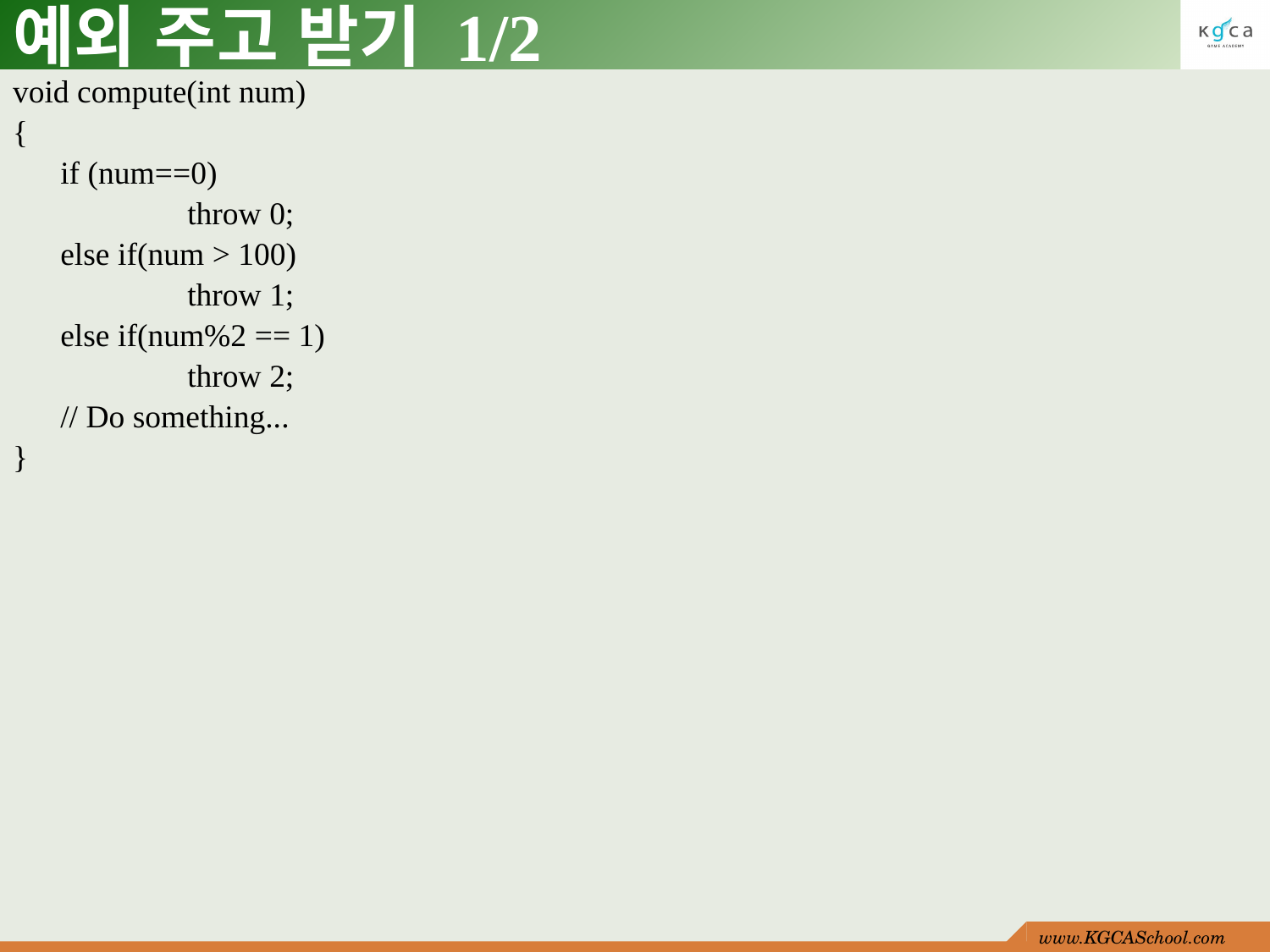

# 예외 주고 받기 1/2
void compute(int num)
{
	if (num==0)
		throw 0;
	else if(num > 100)
		throw 1;
	else if(num%2 == 1)
		throw 2;
	// Do something...
}